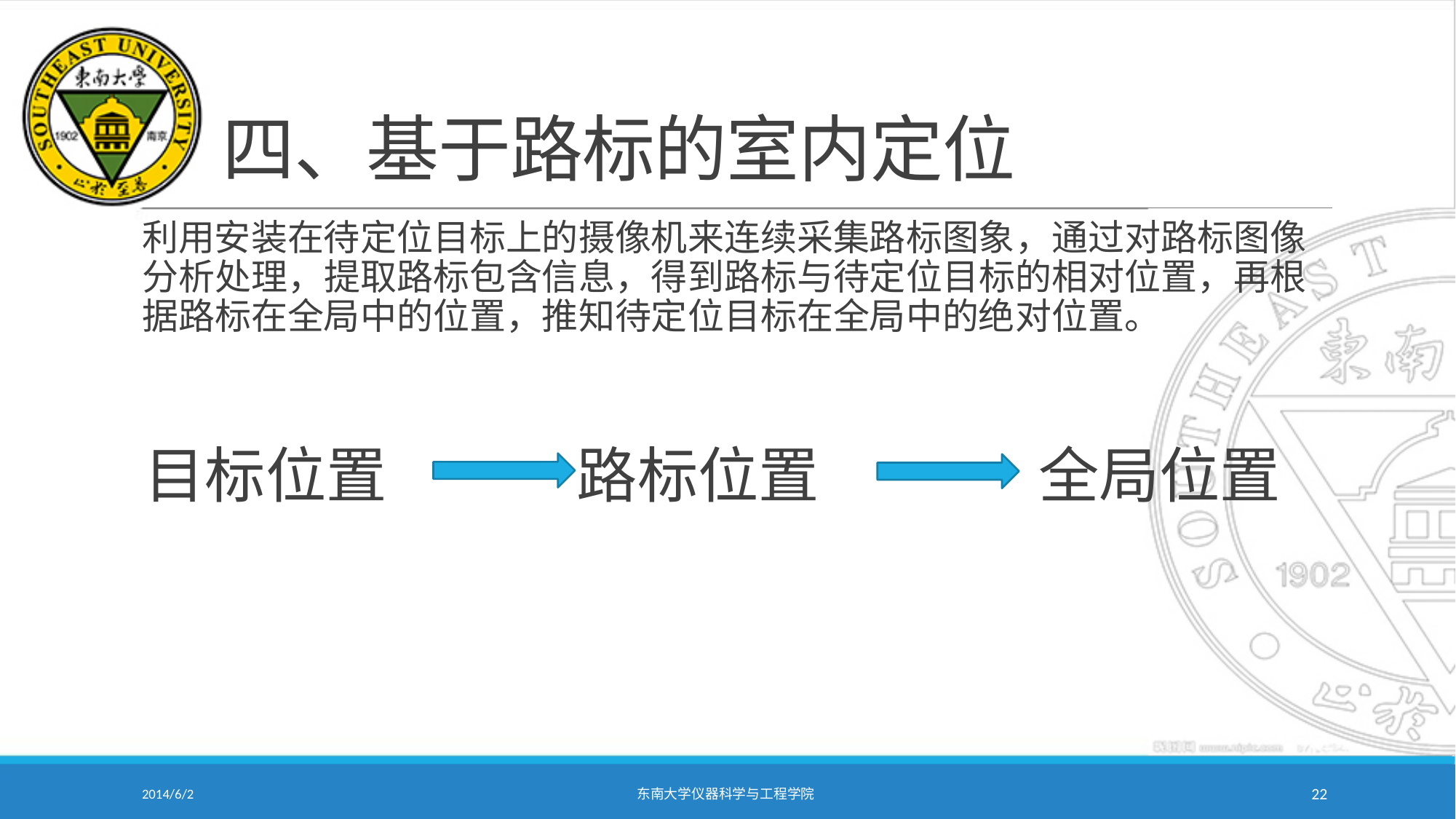

# 四、基于路标的室内定位
利用安装在待定位目标上的摄像机来连续采集路标图象，通过对路标图像分析处理，提取路标包含信息，得到路标与待定位目标的相对位置，再根据路标在全局中的位置，推知待定位目标在全局中的绝对位置。

目标位置              路标位置                全局位置

2014/6/2
东南大学仪器科学与工程学院
22